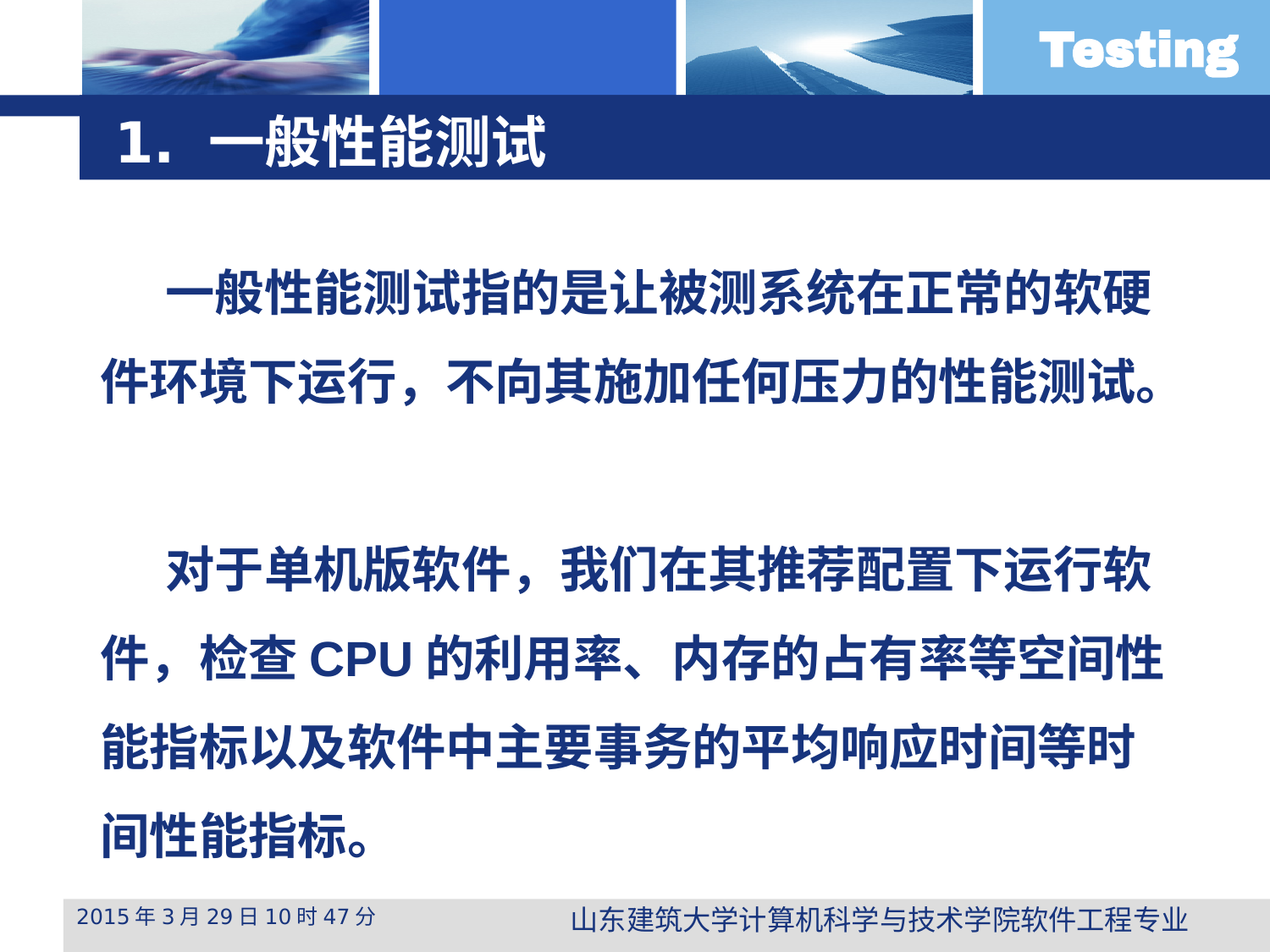

# 1. 一般性能测试
         一般性能测试指的是让被测系统在正常的软硬件环境下运行，不向其施加任何压力的性能测试。
         对于单机版软件，我们在其推荐配置下运行软件，检查CPU的利用率、内存的占有率等空间性能指标以及软件中主要事务的平均响应时间等时间性能指标。
山东建筑大学计算机科学与技术学院软件工程专业
2015年3月29日10时47分